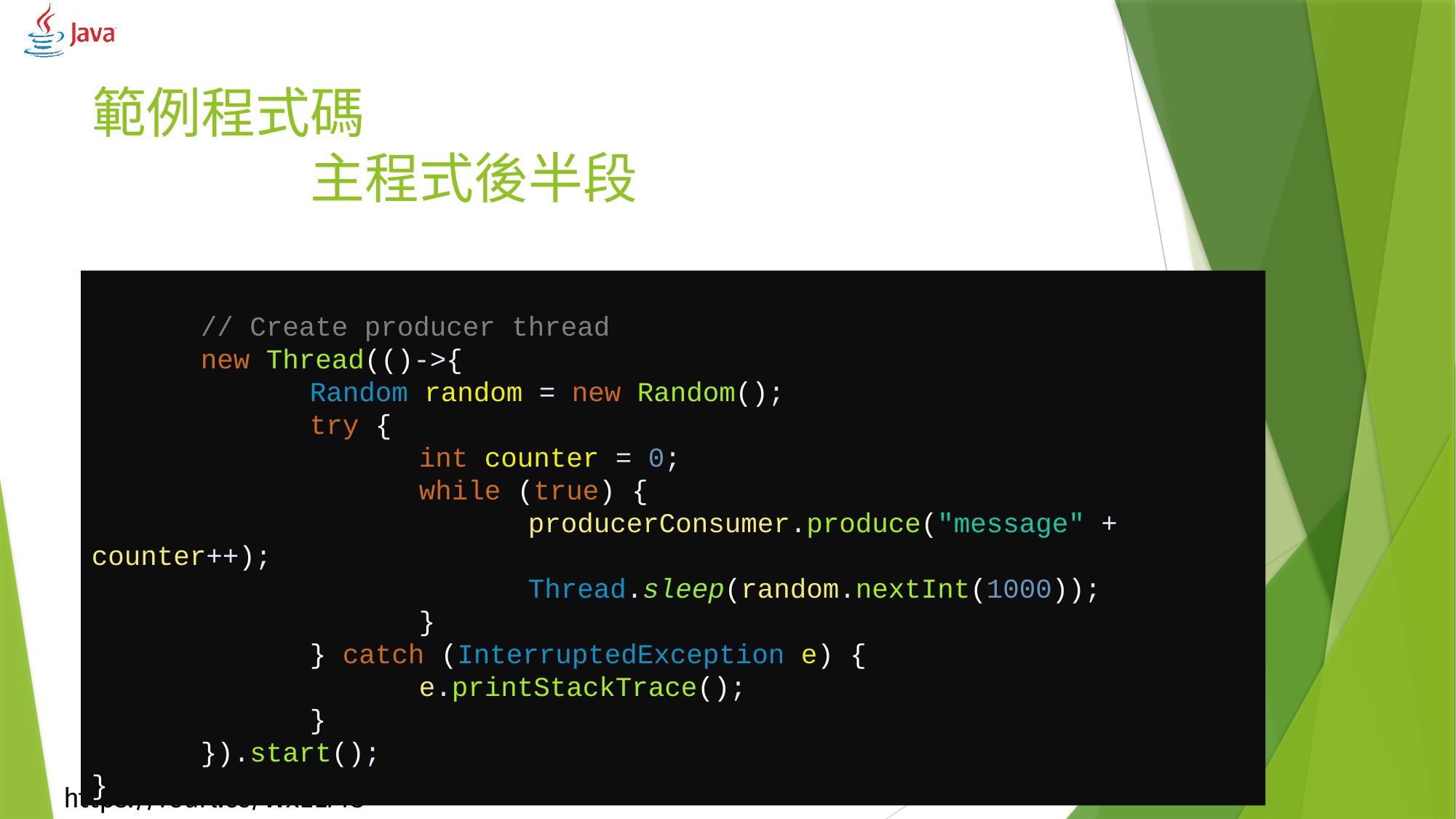

# 範例程式碼 主程式後半段

	// Create producer thread
	new Thread(()->{
		Random random = new Random();
		try {
			int counter = 0;
			while (true) {
				producerConsumer.produce("message" + counter++);
				Thread.sleep(random.nextInt(1000));
			}
		} catch (InterruptedException e) {
			e.printStackTrace();
		}
	}).start();
}